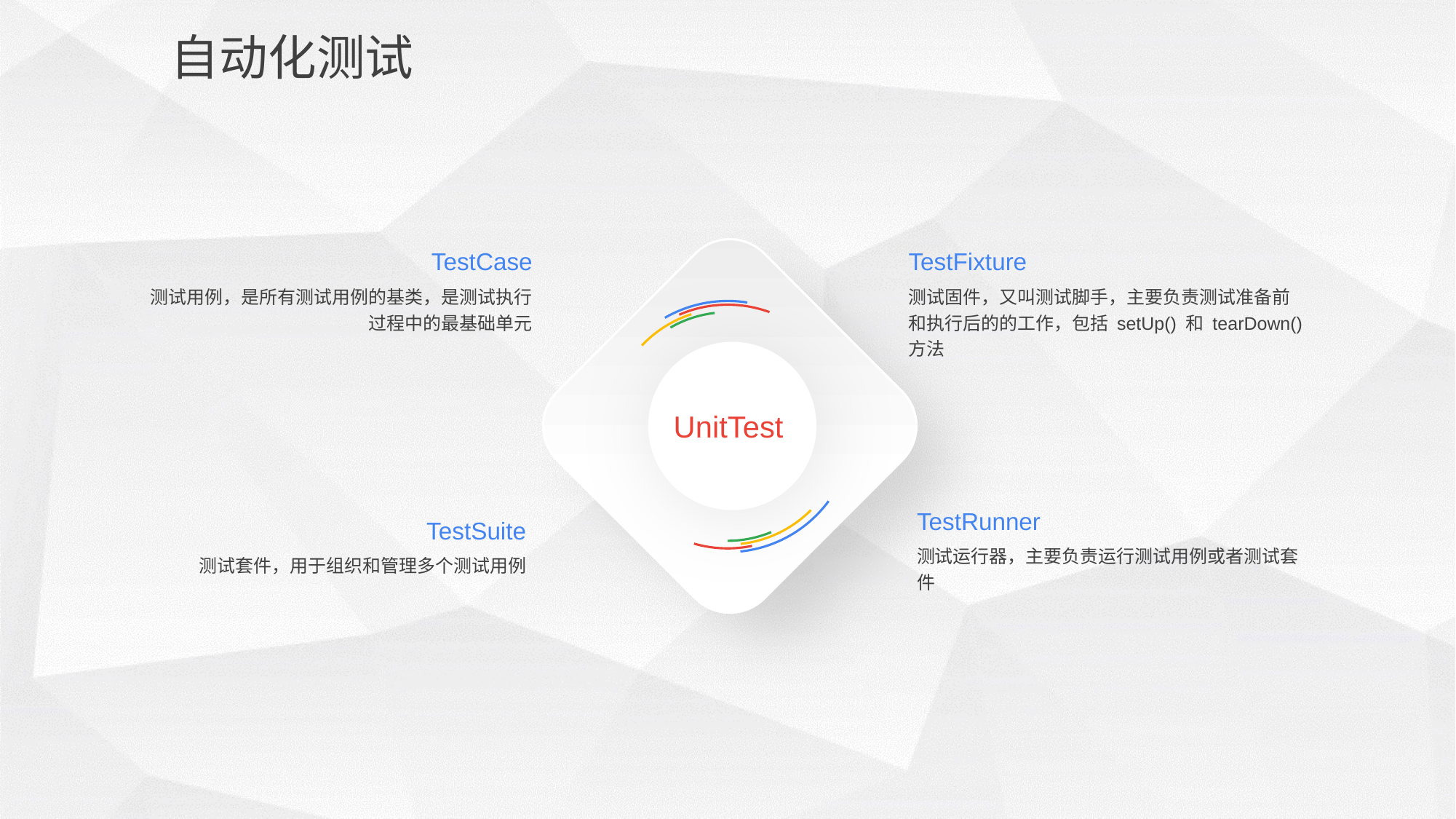

自动化测试
TestCase
TestFixture
测试用例，是所有测试用例的基类，是测试执行过程中的最基础单元
测试固件，又叫测试脚手，主要负责测试准备前和执行后的的工作，包括 setUp() 和 tearDown()方法

UnitTest
TestRunner
TestSuite
测试运行器，主要负责运行测试用例或者测试套件
测试套件，用于组织和管理多个测试用例